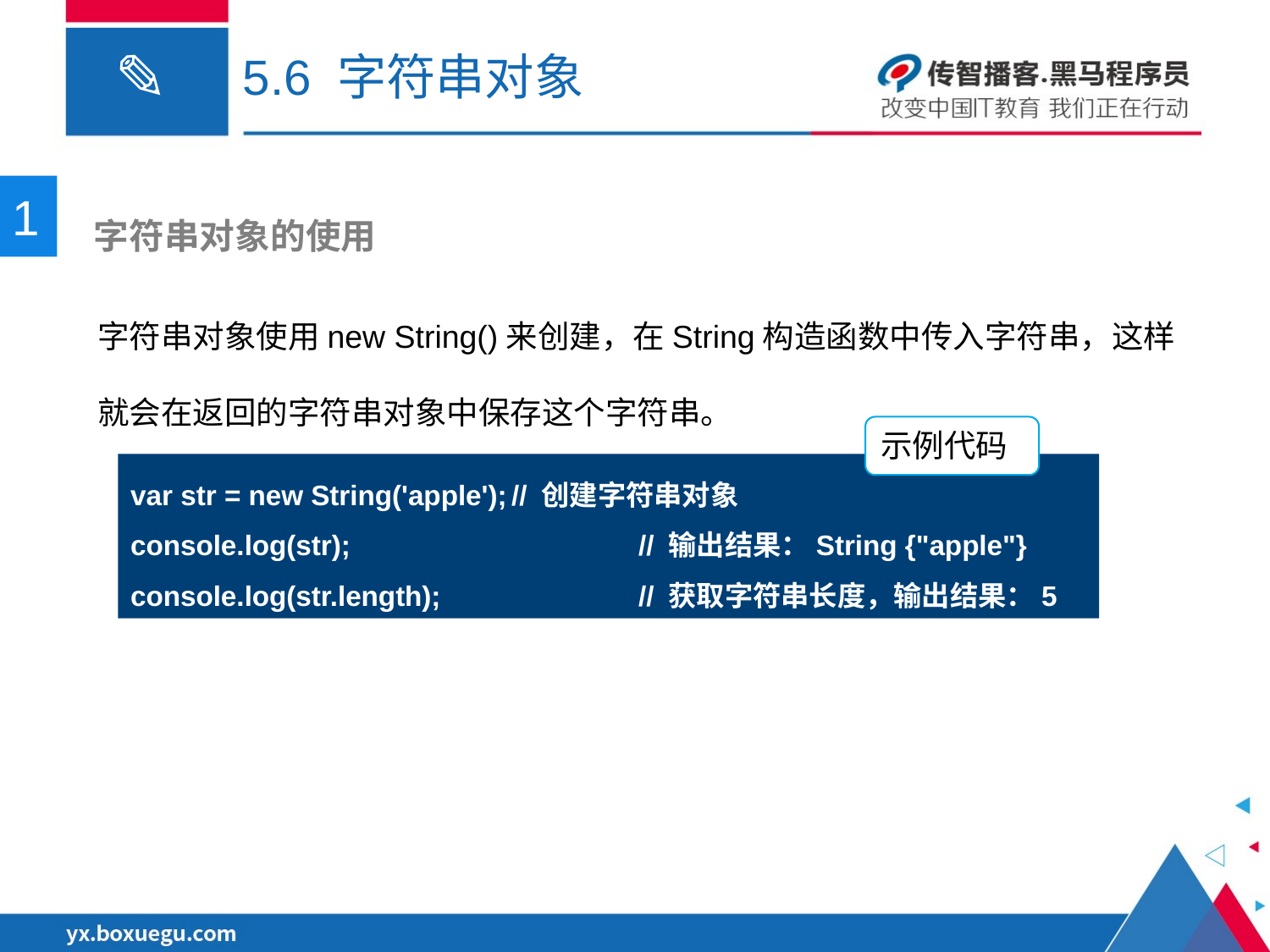

# 5.6 字符串对象

1
  字符串对象的使用
字符串对象使用new String()来创建，在String构造函数中传入字符串，这样就会在返回的字符串对象中保存这个字符串。
示例代码
var str = new String('apple');	// 创建字符串对象
console.log(str);			// 输出结果：String {"apple"}
console.log(str.length);		// 获取字符串长度，输出结果：5